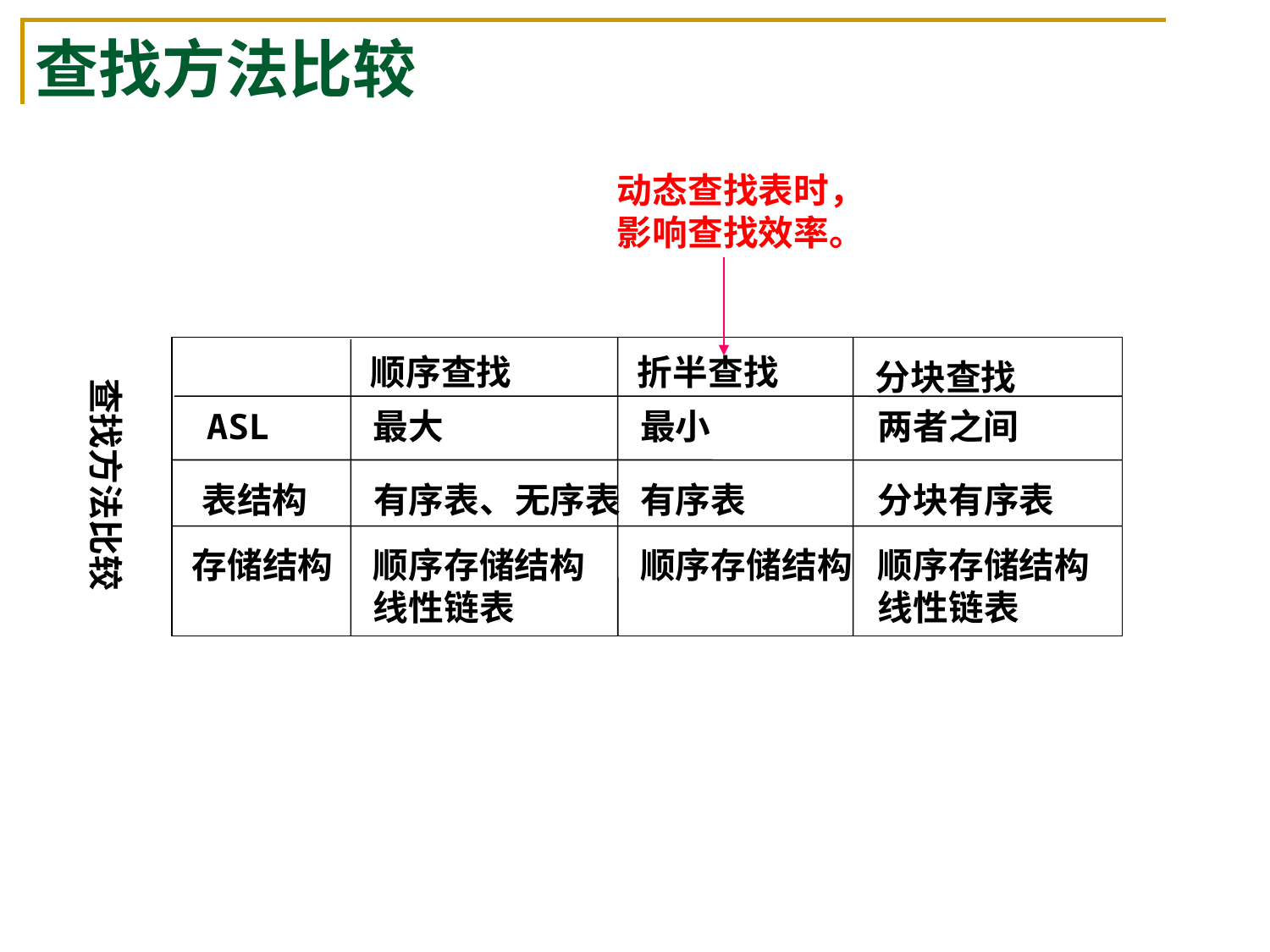

# 查找方法比较
	动态查找表时，影响查找效率。

顺序查找
折半查找
分块查找

查找方法比较
ASL
最大
最小
两者之间
表结构
有序表、无序表
有序表
分块有序表
存储结构
顺序存储结构
线性链表
顺序存储结构
顺序存储结构
线性链表